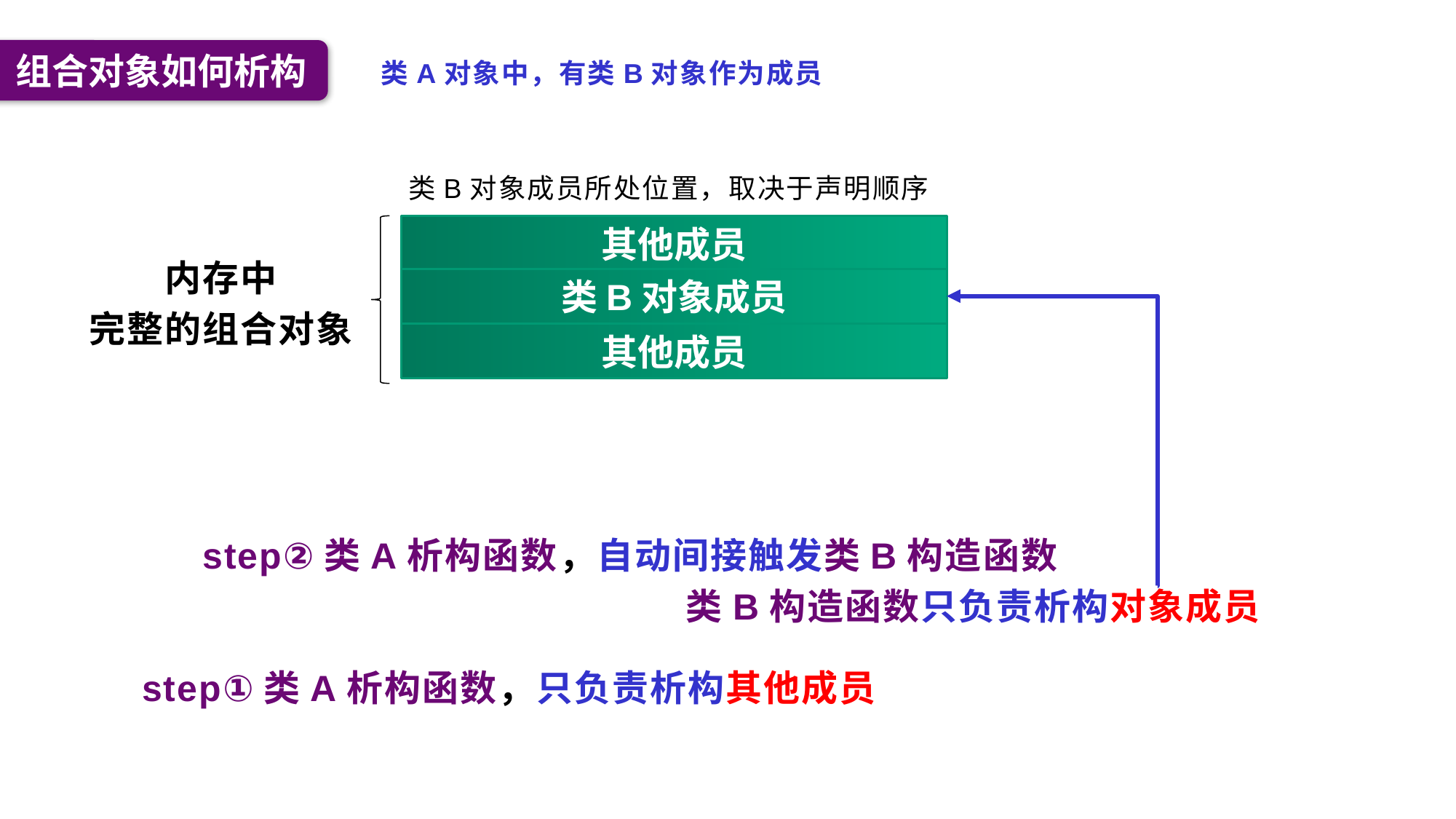

组合对象如何析构
类A对象中，有类B对象作为成员
类B对象成员所处位置，取决于声明顺序

其他成员
内存中
完整的组合对象
类B对象成员
其他成员
step②类A析构函数，自动间接触发类B构造函数
                                                 类B构造函数只负责析构对象成员
step①类A析构函数，只负责析构其他成员
30